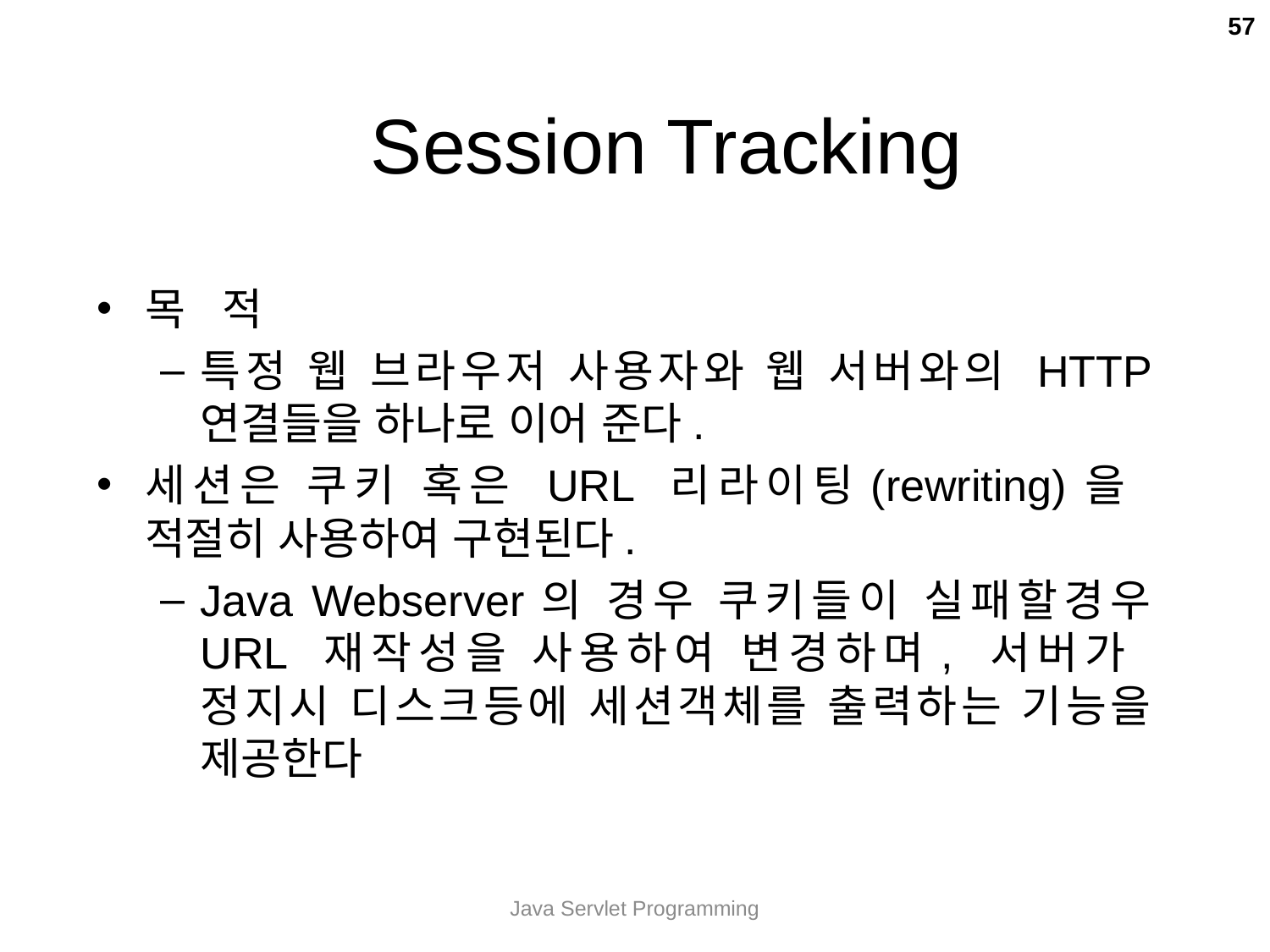

57
# Session Tracking
목   적
특정 웹 브라우저 사용자와 웹 서버와의 HTTP 연결들을 하나로 이어 준다.
세션은 쿠키 혹은 URL 리라이팅(rewriting)을
적절히 사용하여 구현된다.
Java Webserver의 경우 쿠키들이 실패할경우 URL 재작성을 사용하여 변경하며, 서버가
정지시 디스크등에 세션객체를 출력하는 기능을 제공한다
Java Servlet Programming